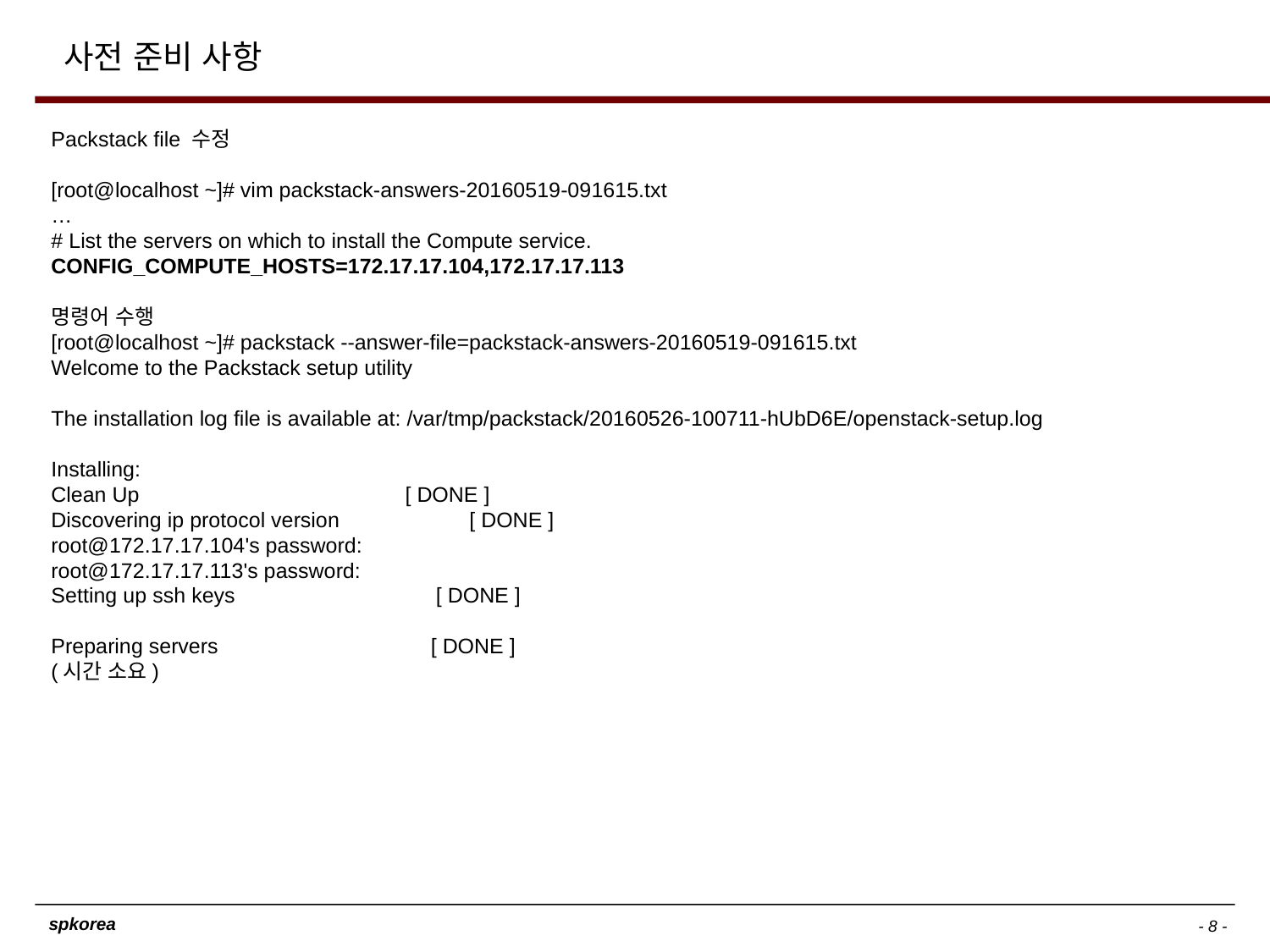

# 사전 준비 사항
Packstack file 수정

[root@localhost ~]# vim packstack-answers-20160519-091615.txt
…
# List the servers on which to install the Compute service.
CONFIG_COMPUTE_HOSTS=172.17.17.104,172.17.17.113

명령어 수행
[root@localhost ~]# packstack --answer-file=packstack-answers-20160519-091615.txt
Welcome to the Packstack setup utility

The installation log file is available at: /var/tmp/packstack/20160526-100711-hUbD6E/openstack-setup.log

Installing:
Clean Up                                             [ DONE ]
Discovering ip protocol version                      [ DONE ]
root@172.17.17.104's password:
root@172.17.17.113's password:
Setting up ssh keys                                  [ DONE ]

Preparing servers                                    [ DONE ]
(시간 소요)